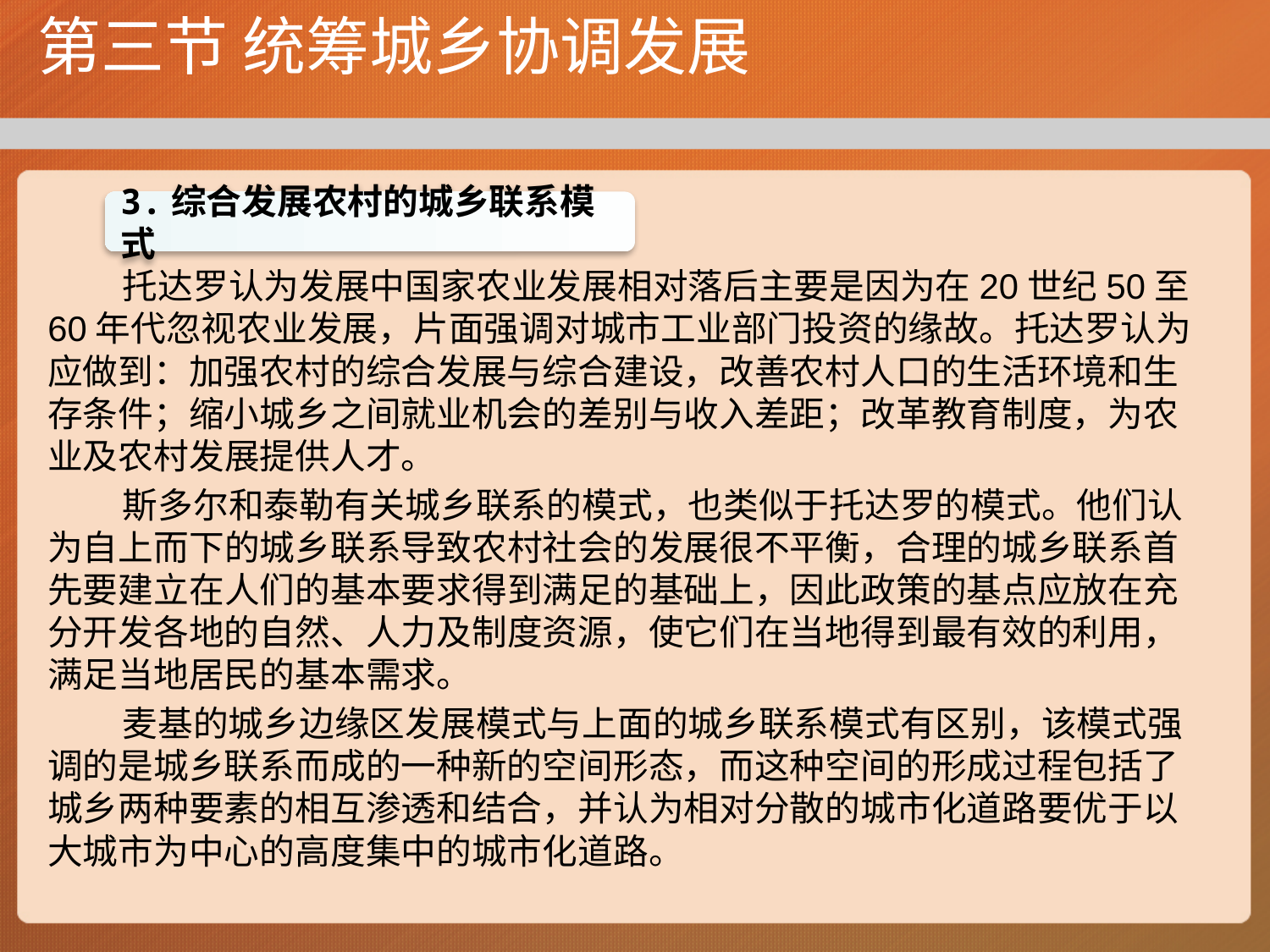

# 第三节 统筹城乡协调发展

托达罗认为发展中国家农业发展相对落后主要是因为在20世纪50至60年代忽视农业发展，片面强调对城市工业部门投资的缘故。托达罗认为应做到：加强农村的综合发展与综合建设，改善农村人口的生活环境和生存条件；缩小城乡之间就业机会的差别与收入差距；改革教育制度，为农业及农村发展提供人才。
斯多尔和泰勒有关城乡联系的模式，也类似于托达罗的模式。他们认为自上而下的城乡联系导致农村社会的发展很不平衡，合理的城乡联系首先要建立在人们的基本要求得到满足的基础上，因此政策的基点应放在充分开发各地的自然、人力及制度资源，使它们在当地得到最有效的利用，满足当地居民的基本需求。
麦基的城乡边缘区发展模式与上面的城乡联系模式有区别，该模式强调的是城乡联系而成的一种新的空间形态，而这种空间的形成过程包括了城乡两种要素的相互渗透和结合，并认为相对分散的城市化道路要优于以大城市为中心的高度集中的城市化道路。
3.综合发展农村的城乡联系模式